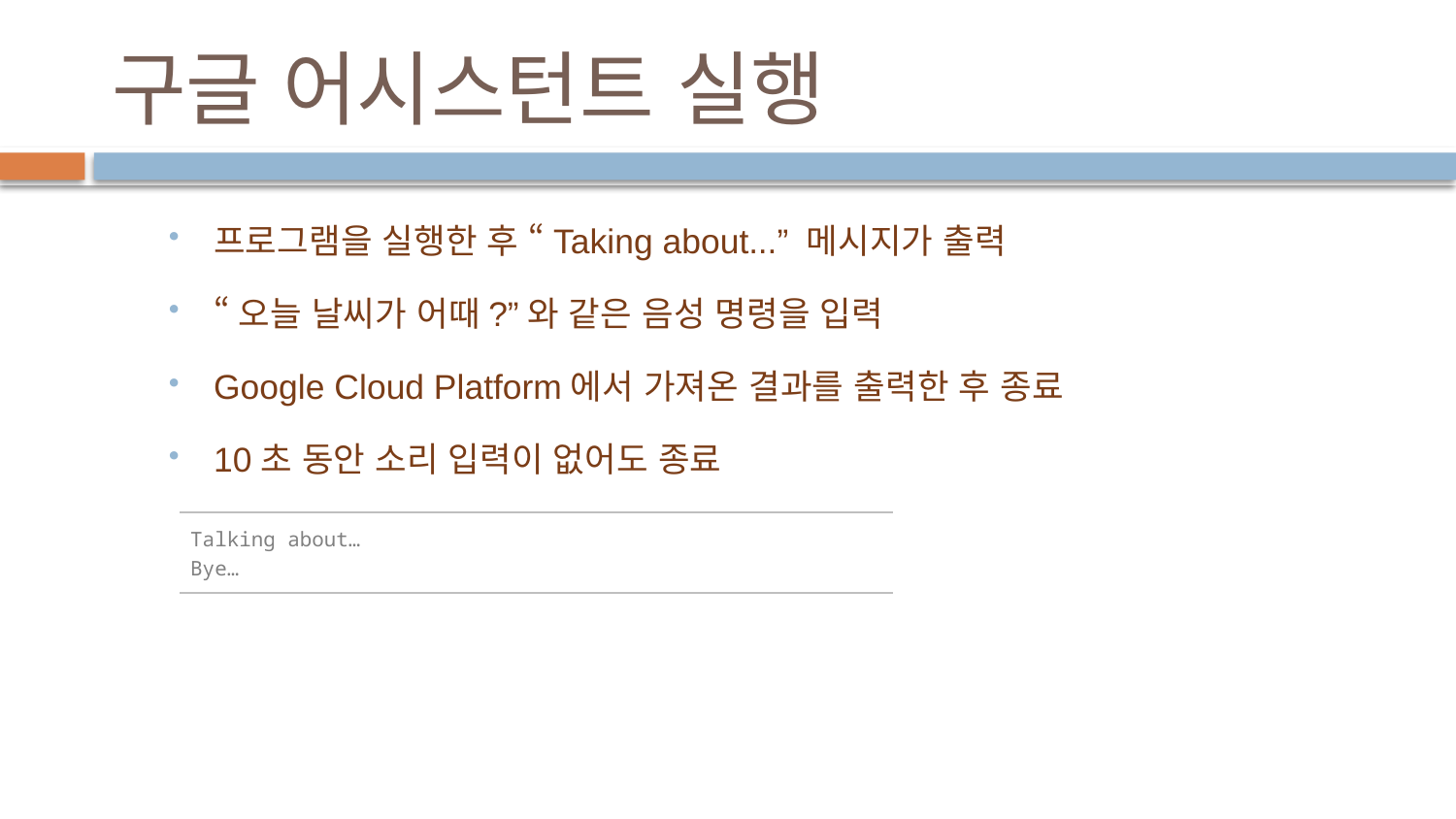

# 구글 어시스턴트 실행
프로그램을 실행한 후 “Taking about...” 메시지가 출력
“오늘 날씨가 어때?”와 같은 음성 명령을 입력
Google Cloud Platform에서 가져온 결과를 출력한 후 종료
10초 동안 소리 입력이 없어도 종료
| Talking about… Bye… |
| --- |